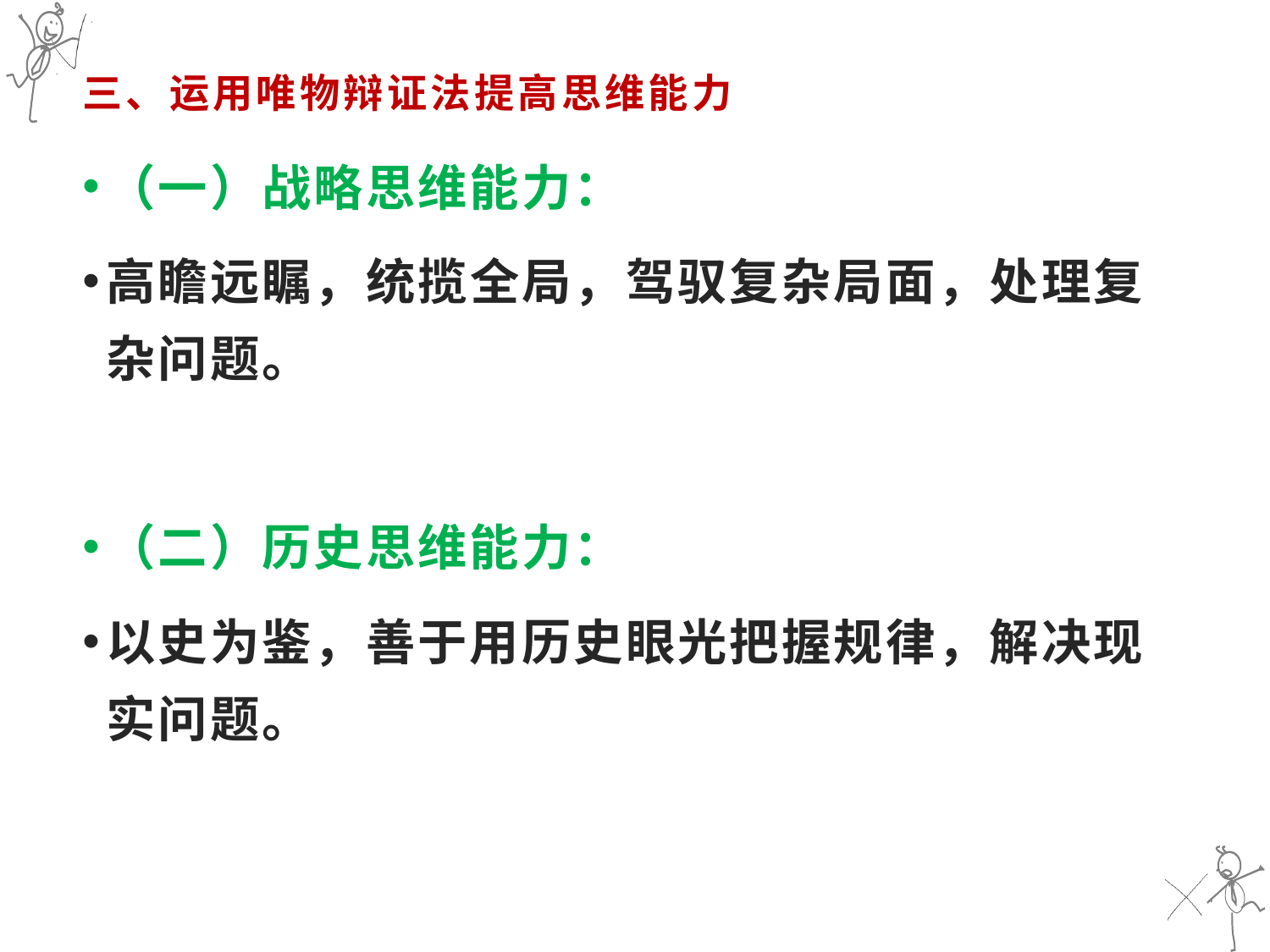

# 三、运用唯物辩证法提高思维能力
（一）战略思维能力：
高瞻远瞩，统揽全局，驾驭复杂局面，处理复杂问题。

（二）历史思维能力：
以史为鉴，善于用历史眼光把握规律，解决现实问题。